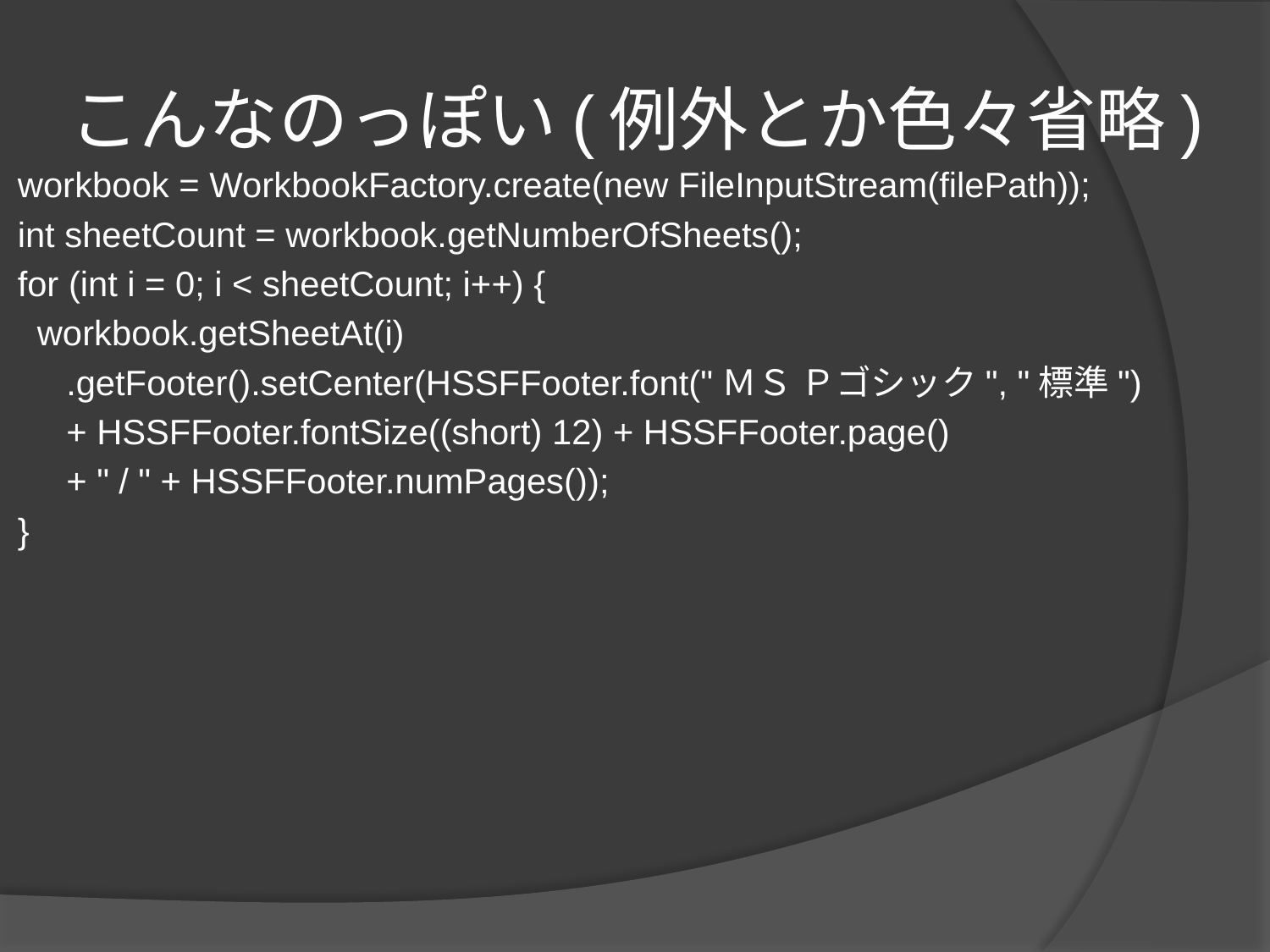

# こんなのっぽい(例外とか色々省略)
workbook = WorkbookFactory.create(new FileInputStream(filePath));
int sheetCount = workbook.getNumberOfSheets();
for (int i = 0; i < sheetCount; i++) {
  workbook.getSheetAt(i)
     .getFooter().setCenter(HSSFFooter.font("ＭＳ Ｐゴシック", "標準")
     + HSSFFooter.fontSize((short) 12) + HSSFFooter.page()
     + " / " + HSSFFooter.numPages());
}